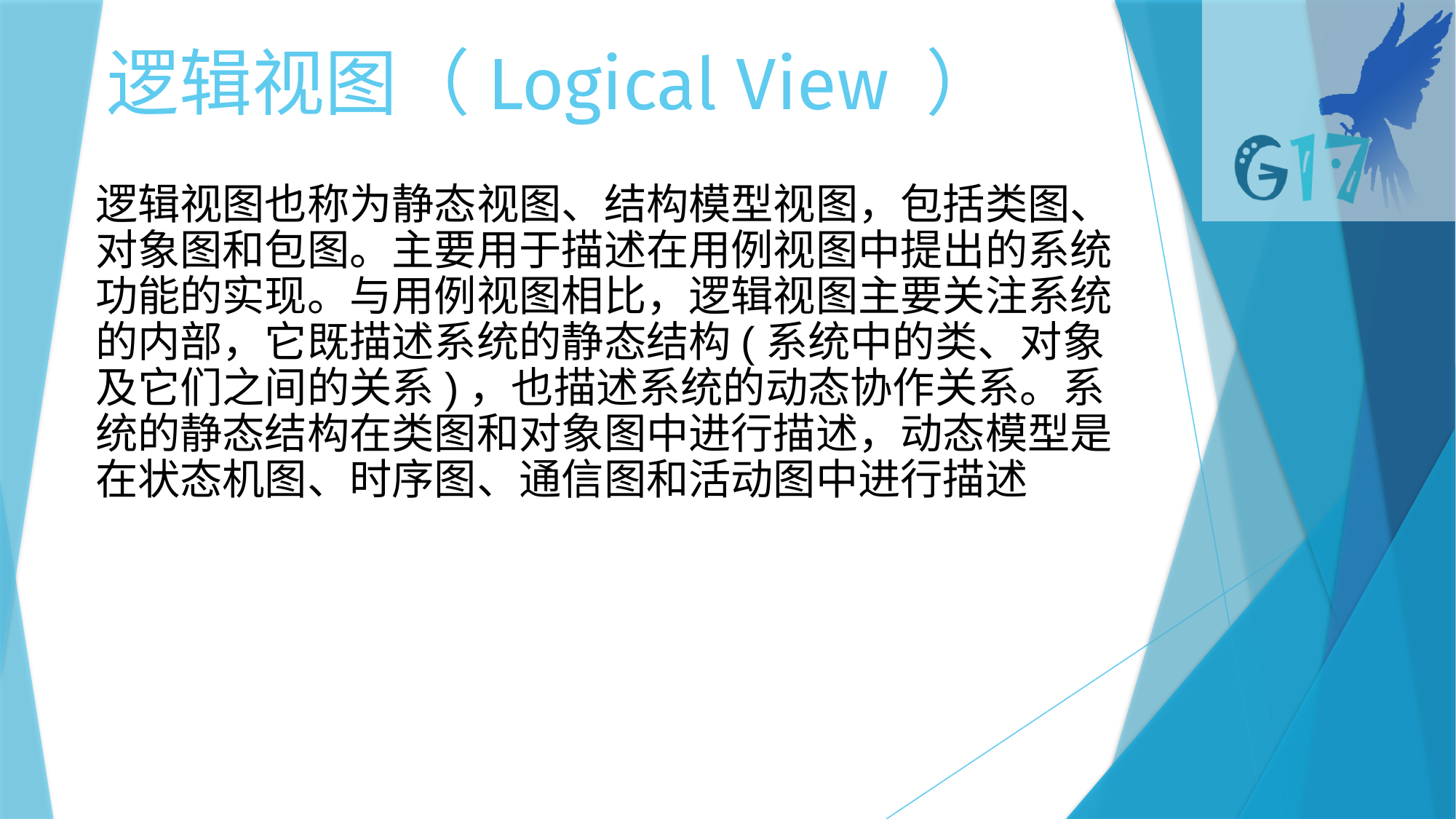

# 逻辑视图（Logical View ）
逻辑视图也称为静态视图、结构模型视图，包括类图、对象图和包图。主要用于描述在用例视图中提出的系统功能的实现。与用例视图相比，逻辑视图主要关注系统的内部，它既描述系统的静态结构(系统中的类、对象及它们之间的关系)，也描述系统的动态协作关系。系统的静态结构在类图和对象图中进行描述，动态模型是在状态机图、时序图、通信图和活动图中进行描述